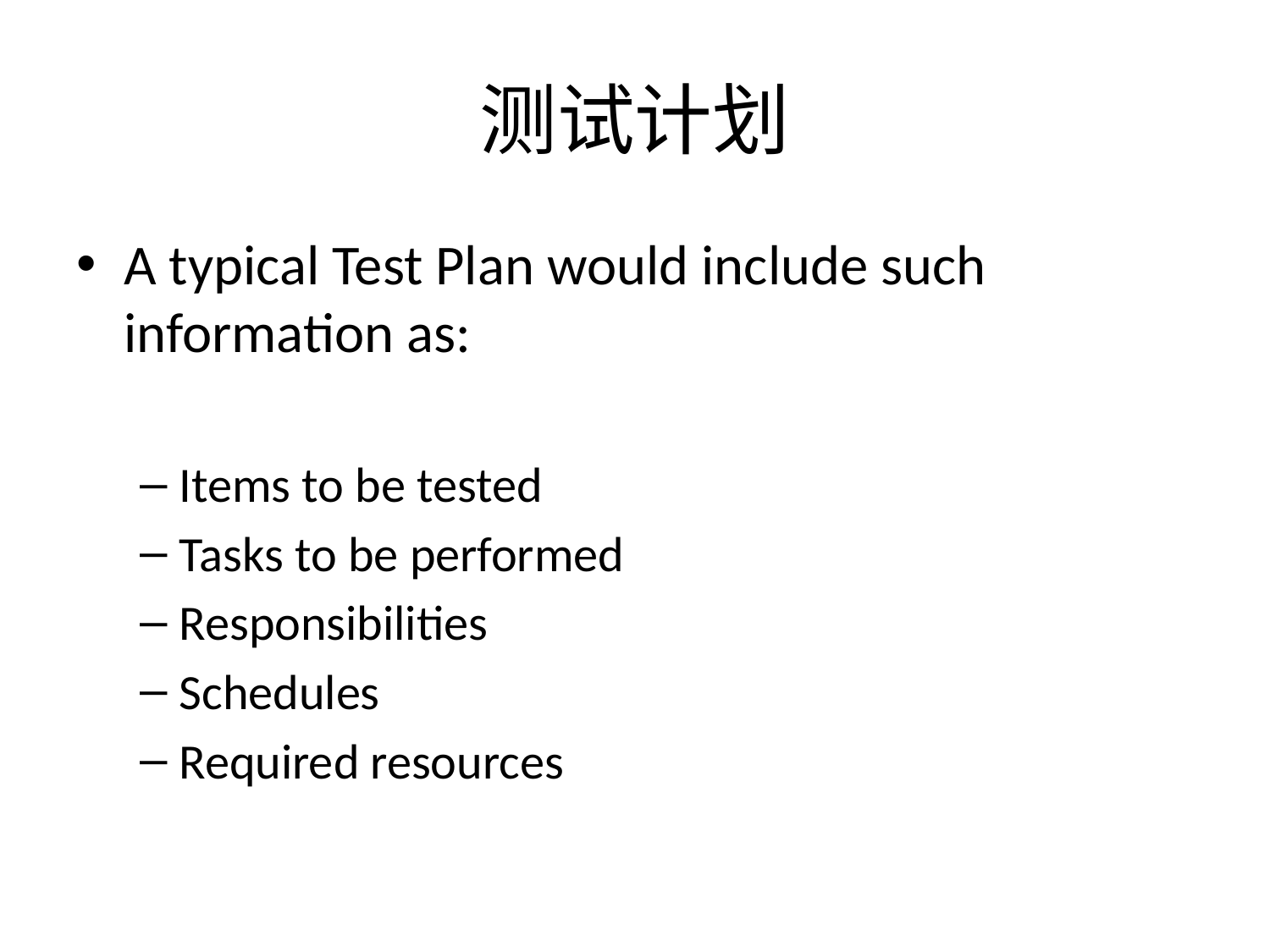

# 测试计划
A typical Test Plan would include such information as:

Items to be tested
Tasks to be performed
Responsibilities
Schedules
Required resources